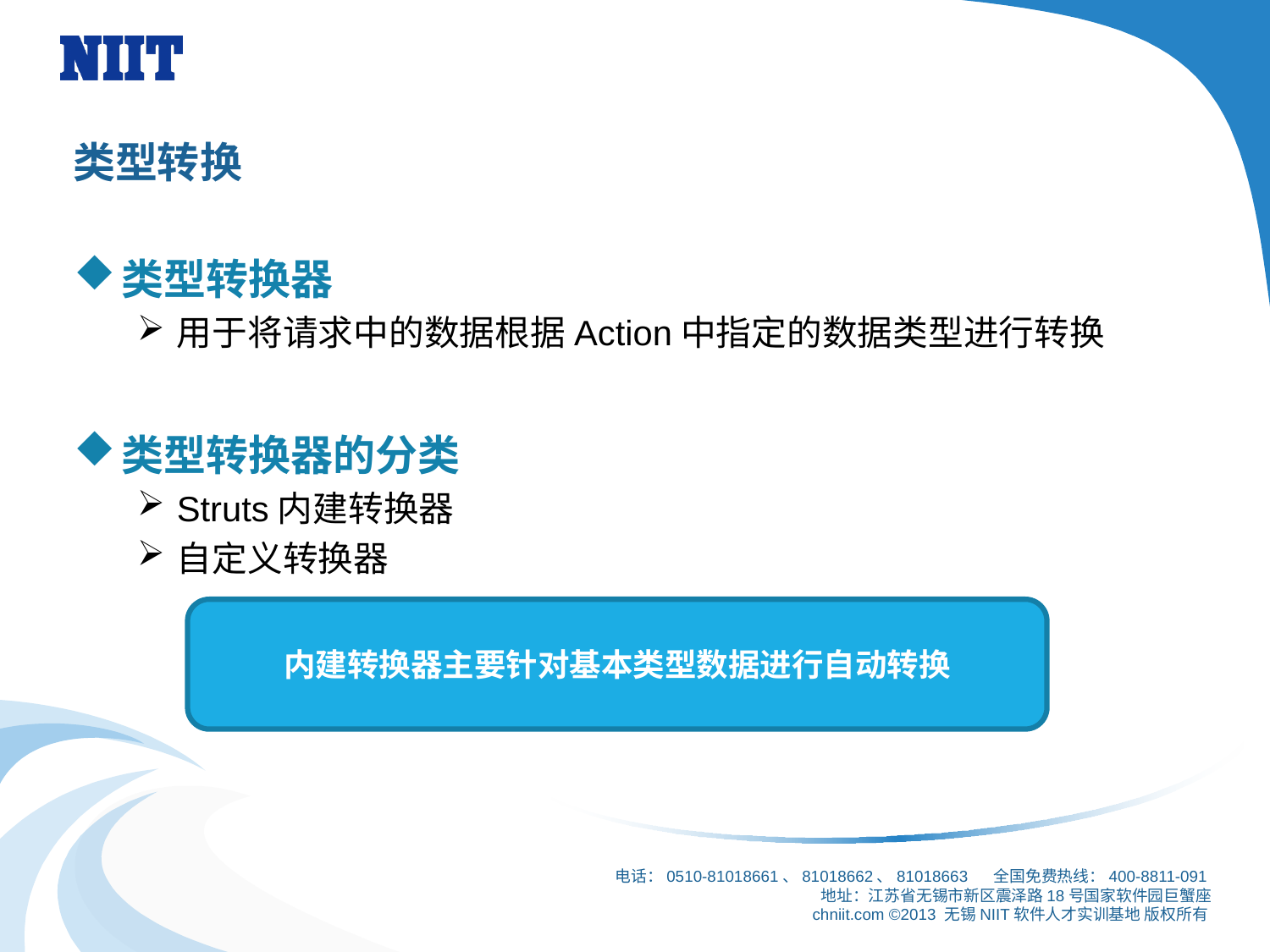

# 类型转换
类型转换器
用于将请求中的数据根据Action中指定的数据类型进行转换

类型转换器的分类
Struts内建转换器
自定义转换器
内建转换器主要针对基本类型数据进行自动转换